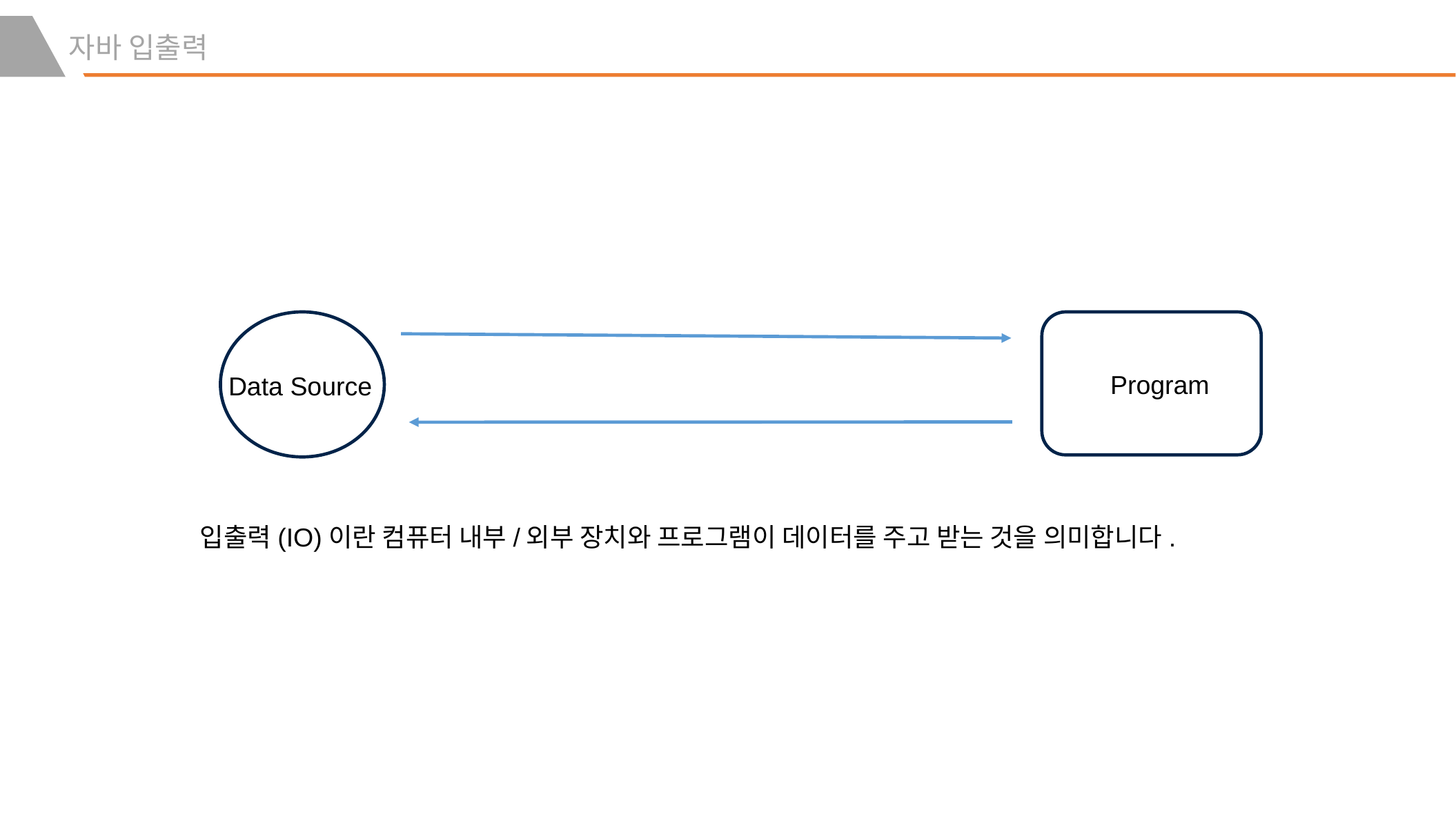

자바 입출력

Program
Data Source
입출력(IO)이란 컴퓨터 내부/외부 장치와 프로그램이 데이터를 주고 받는 것을 의미합니다.